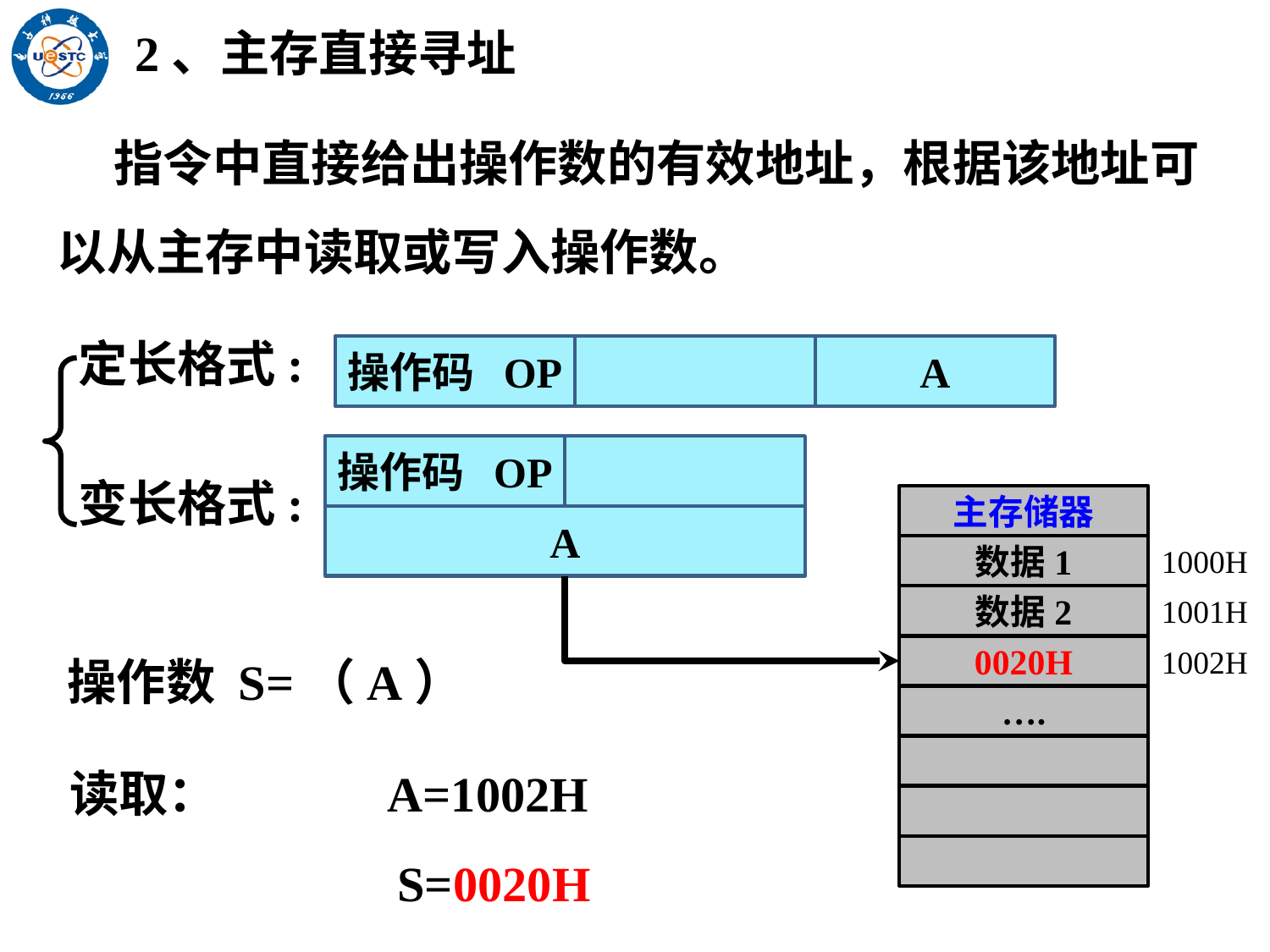

2、主存直接寻址
    指令中直接给出操作数的有效地址，根据该地址可以从主存中读取或写入操作数。
定长格式:
操作码  OP

A

操作码  OP

A
变长格式:
主存储器

数据1
1000H
数据2
1001H
0020H
1002H
….

操作数 S=（A）
读取：
A=1002H
S=0020H